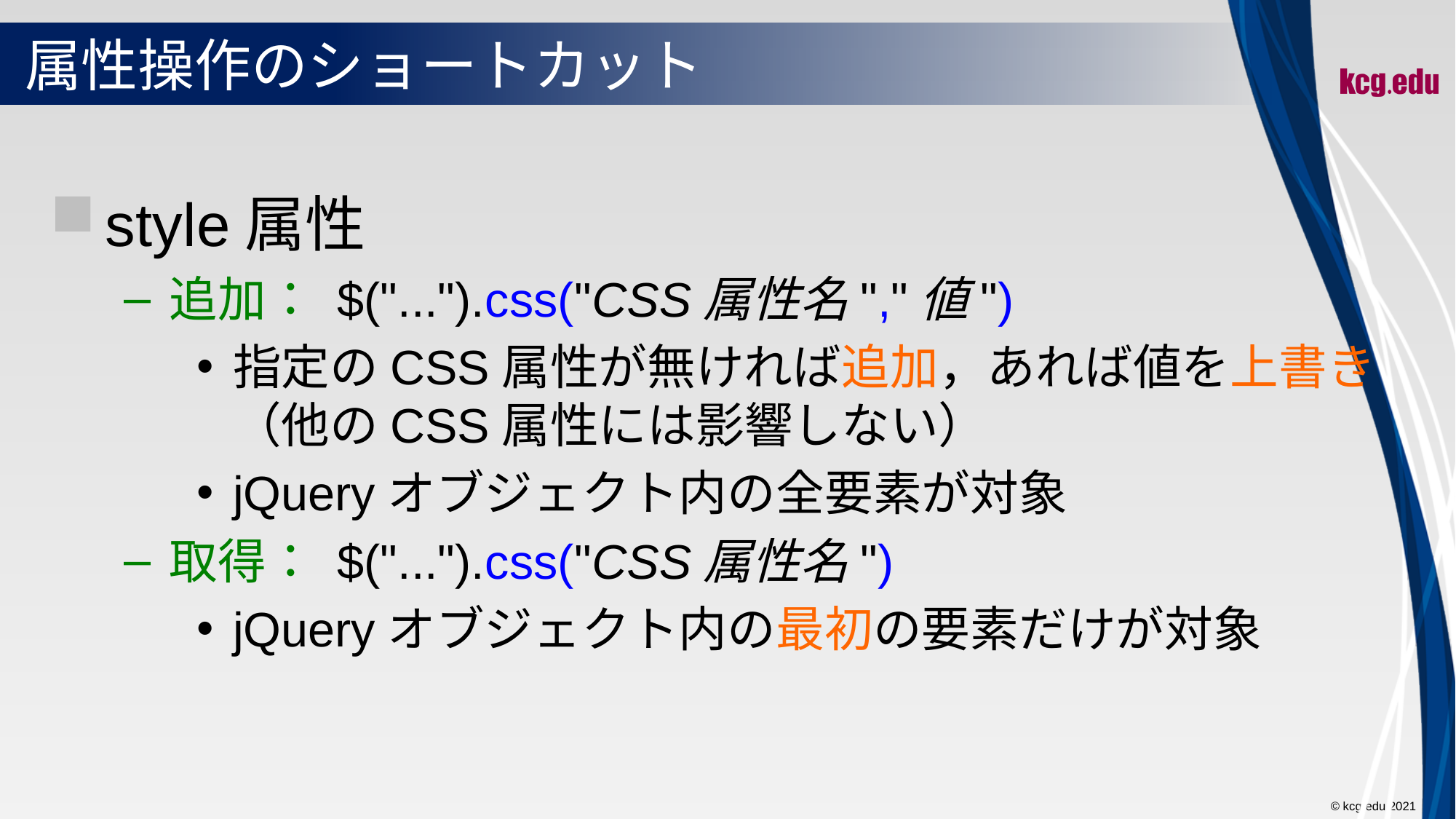

# 属性操作のショートカット
style属性
追加： $("...").css("CSS属性名","値")
指定のCSS属性が無ければ追加，あれば値を上書き（他のCSS属性には影響しない）
jQueryオブジェクト内の全要素が対象
取得： $("...").css("CSS属性名")
jQueryオブジェクト内の最初の要素だけが対象